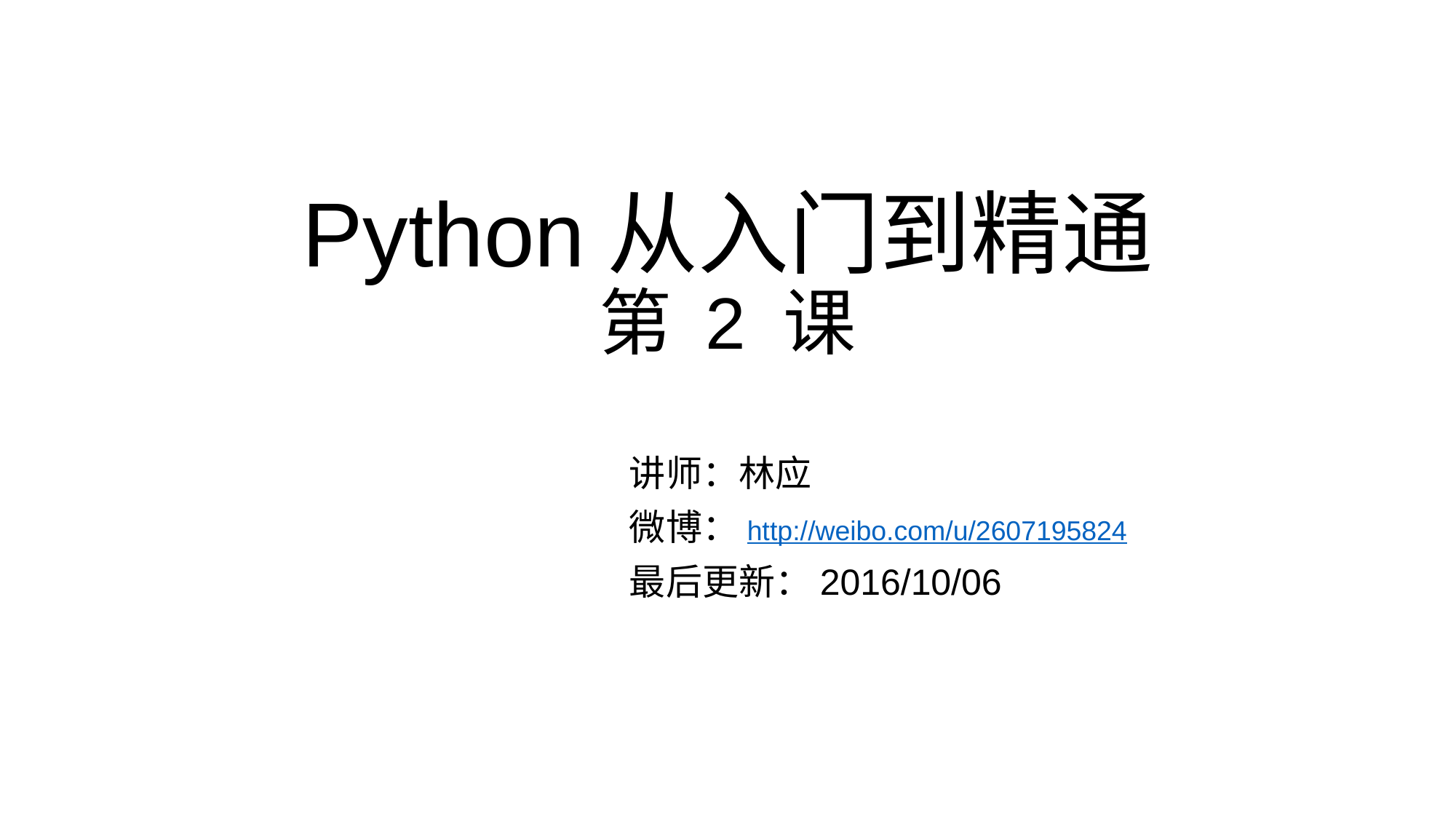

# Python从入门到精通 第 2 课
				讲师：林应
				微博：http://weibo.com/u/2607195824
				最后更新：2016/10/06